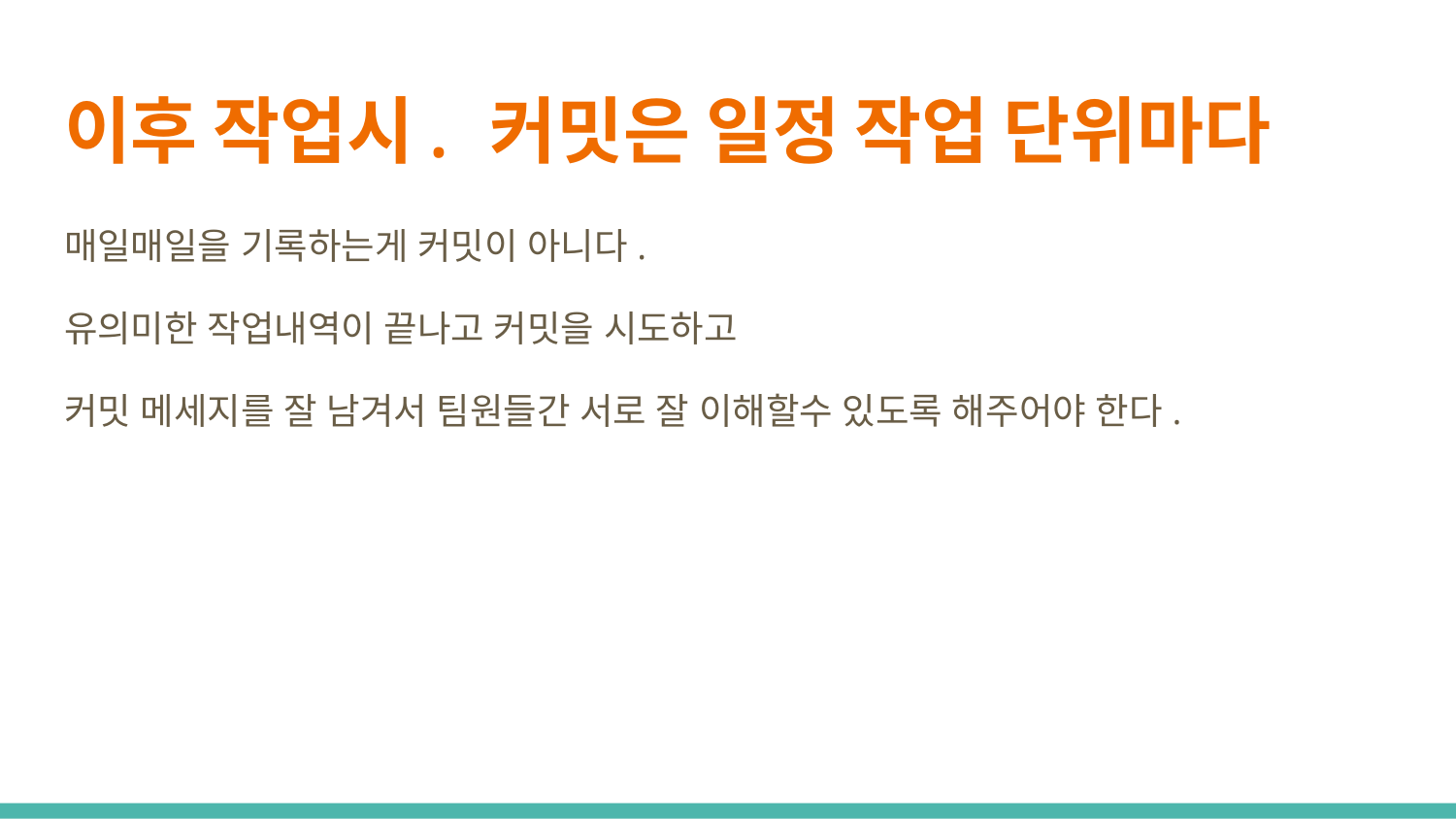

# 이후 작업시.  커밋은 일정 작업 단위마다
매일매일을 기록하는게 커밋이 아니다.
유의미한 작업내역이 끝나고 커밋을 시도하고
커밋 메세지를 잘 남겨서 팀원들간 서로 잘 이해할수 있도록 해주어야 한다.